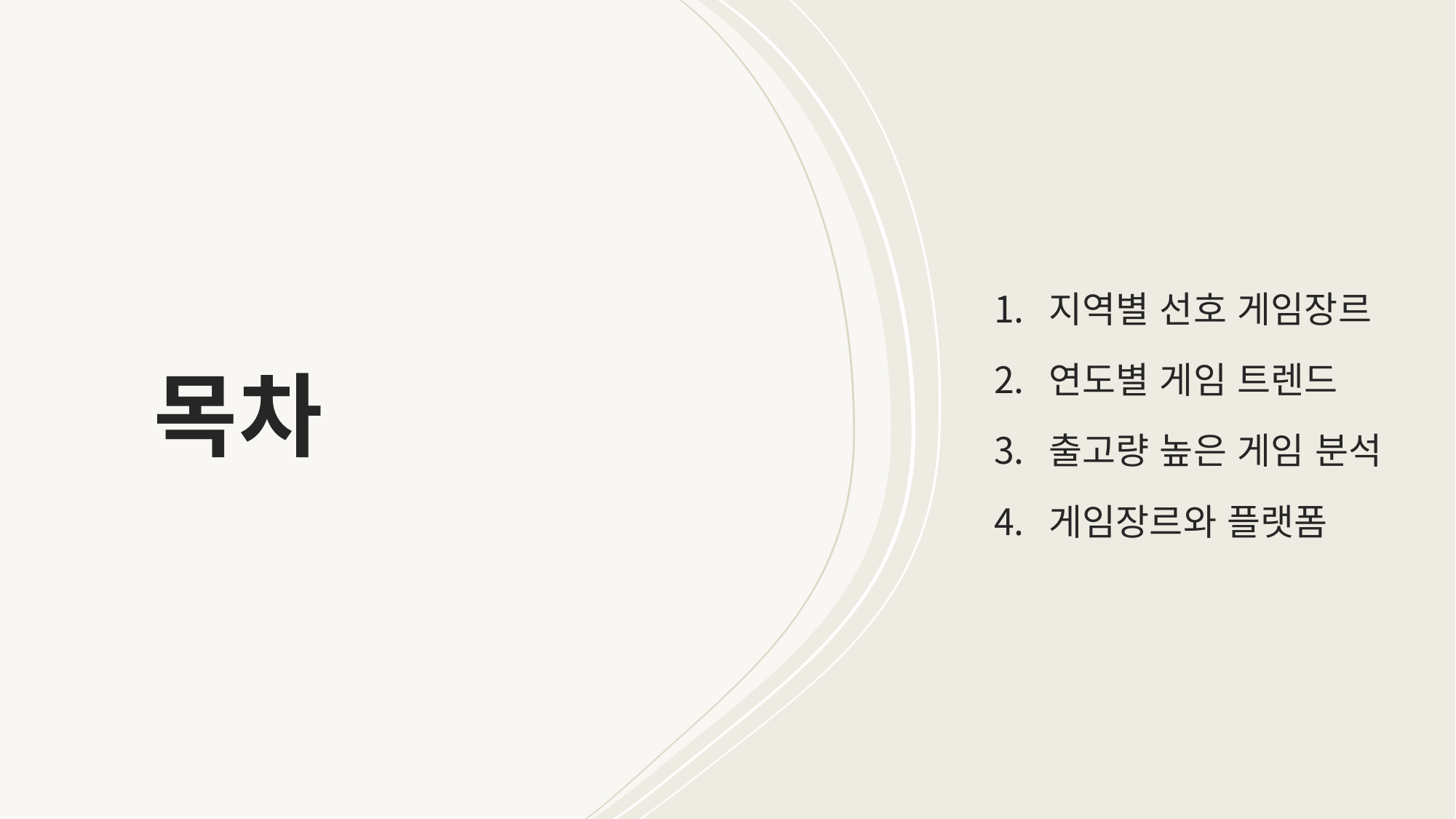

# 목차
지역별 선호 게임장르
연도별 게임 트렌드
출고량 높은 게임 분석
게임장르와 플랫폼